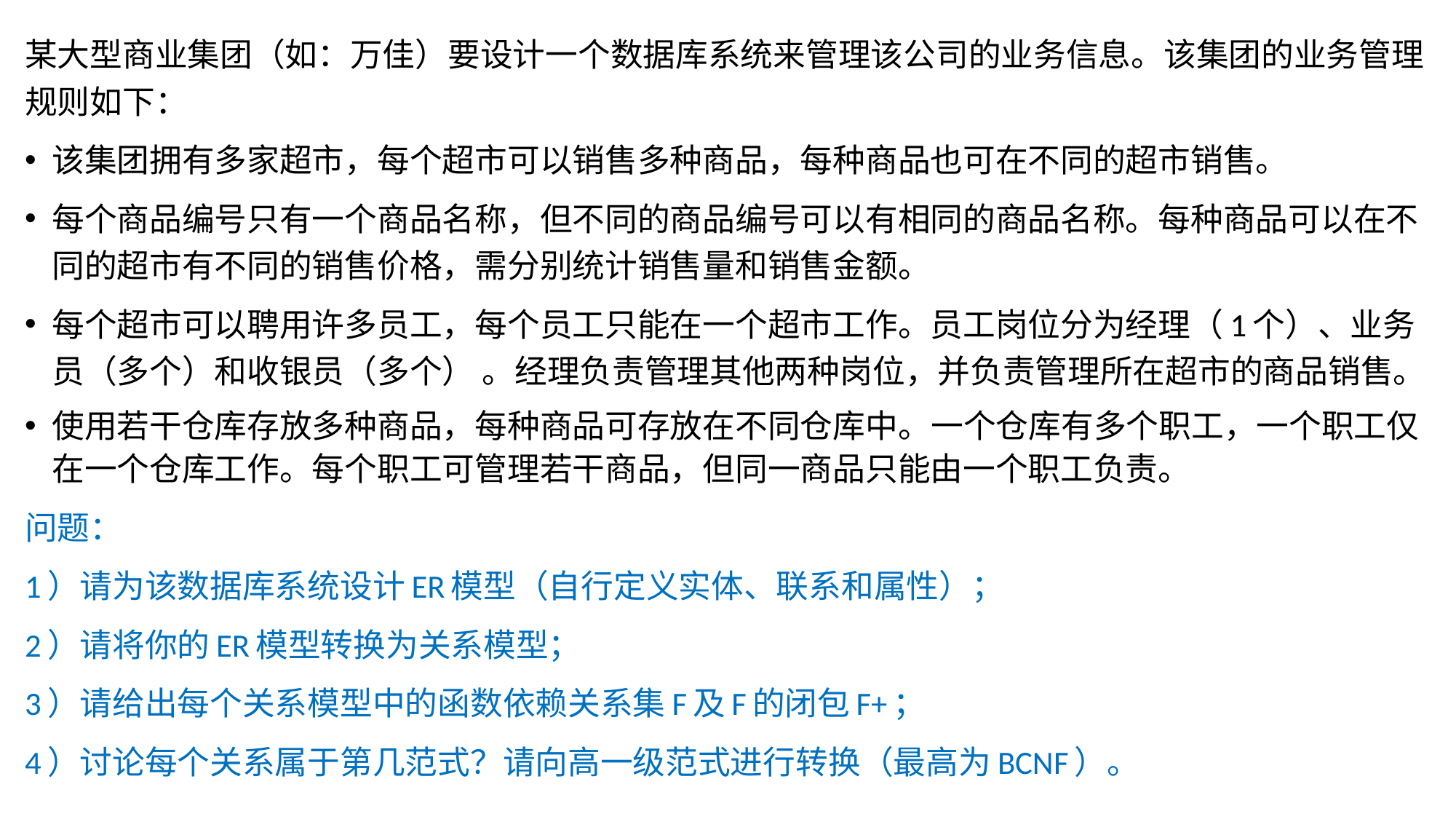

某大型商业集团（如：万佳）要设计一个数据库系统来管理该公司的业务信息。该集团的业务管理规则如下：
该集团拥有多家超市，每个超市可以销售多种商品，每种商品也可在不同的超市销售。
每个商品编号只有一个商品名称，但不同的商品编号可以有相同的商品名称。每种商品可以在不同的超市有不同的销售价格，需分别统计销售量和销售金额。
每个超市可以聘用许多员工，每个员工只能在一个超市工作。员工岗位分为经理（1个）、业务员（多个）和收银员（多个） 。经理负责管理其他两种岗位，并负责管理所在超市的商品销售。
使用若干仓库存放多种商品，每种商品可存放在不同仓库中。一个仓库有多个职工，一个职工仅在一个仓库工作。每个职工可管理若干商品，但同一商品只能由一个职工负责。
问题：
1）请为该数据库系统设计ER模型（自行定义实体、联系和属性）；
2）请将你的ER模型转换为关系模型；
3）请给出每个关系模型中的函数依赖关系集F及F的闭包F+；
4）讨论每个关系属于第几范式？请向高一级范式进行转换（最高为BCNF）。